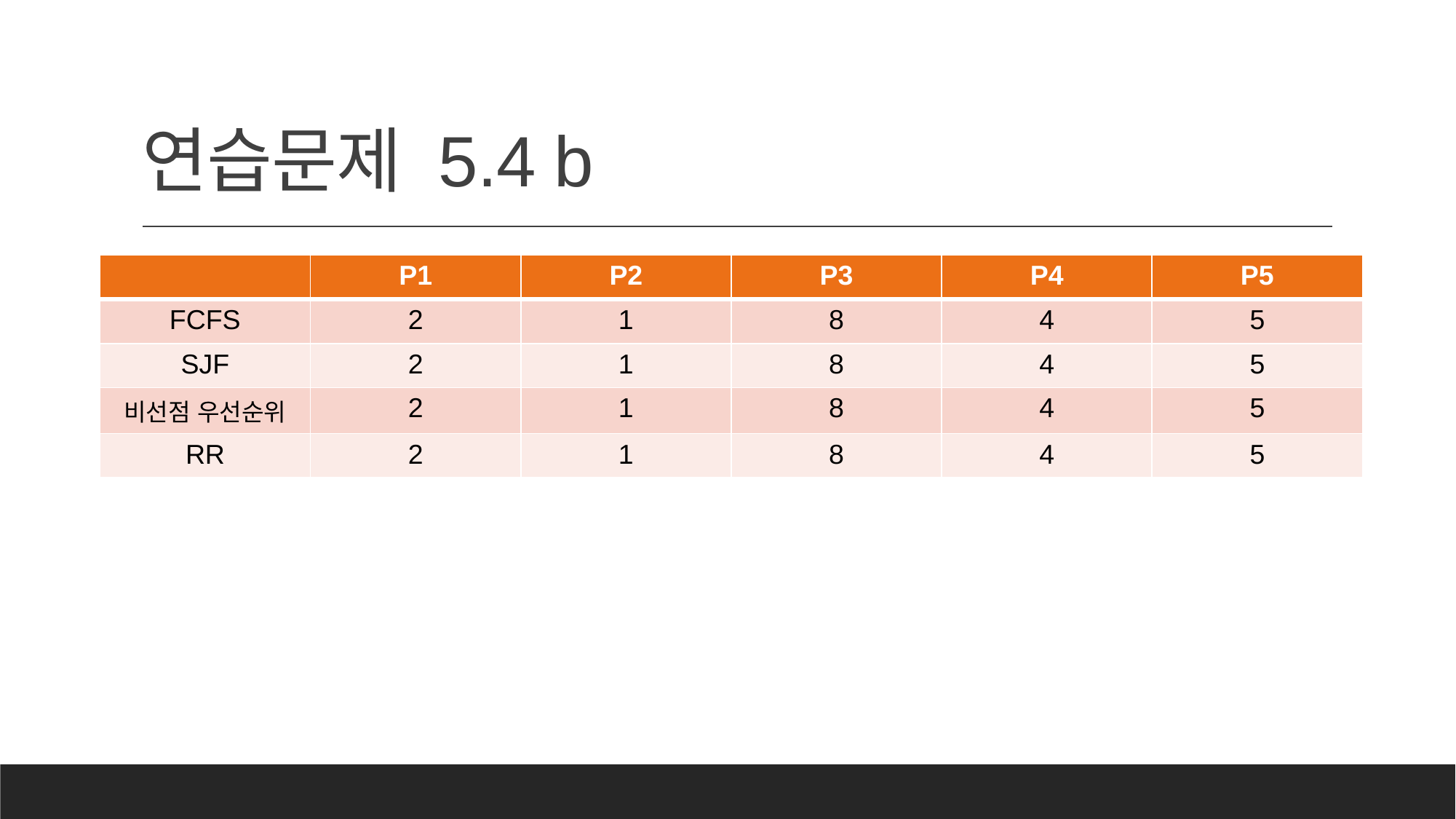

# 연습문제 5.4 b
|  | P1 | P2 | P3 | P4 | P5 |
| --- | --- | --- | --- | --- | --- |
| FCFS | 2 | 1 | 8 | 4 | 5 |
| SJF | 2 | 1 | 8 | 4 | 5 |
| 비선점 우선순위 | 2 | 1 | 8 | 4 | 5 |
| RR | 2 | 1 | 8 | 4 | 5 |